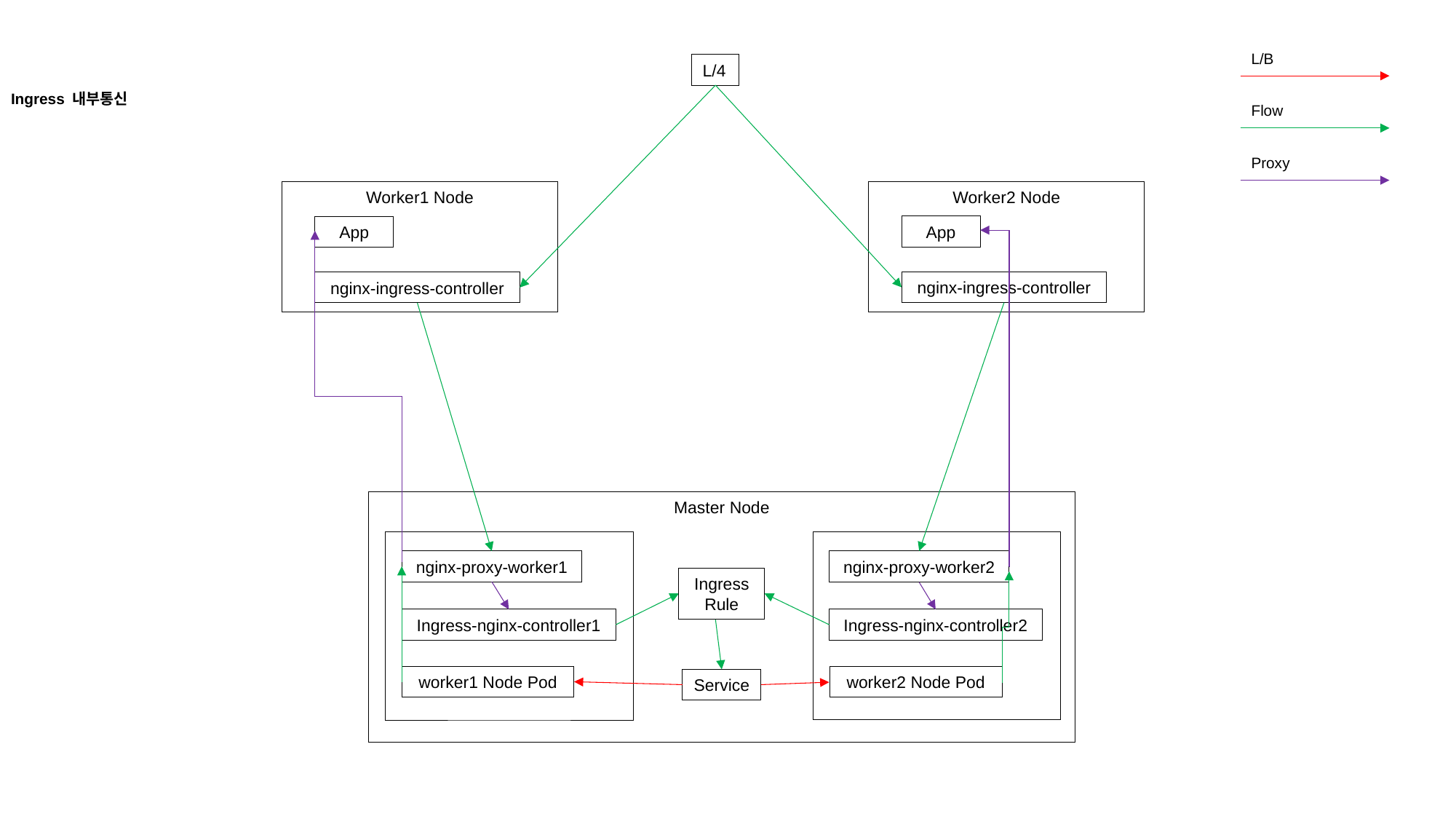

# Ingress 내부통신
L/B
L/4
Flow
Proxy
Worker2 Node

Worker1 Node

App
App
nginx-ingress-controller
nginx-ingress-controller
Master Node

nginx-proxy-worker1
nginx-proxy-worker2
Ingress Rule
Ingress-nginx-controller1
Ingress-nginx-controller2
worker1 Node Pod
worker2 Node Pod
Service